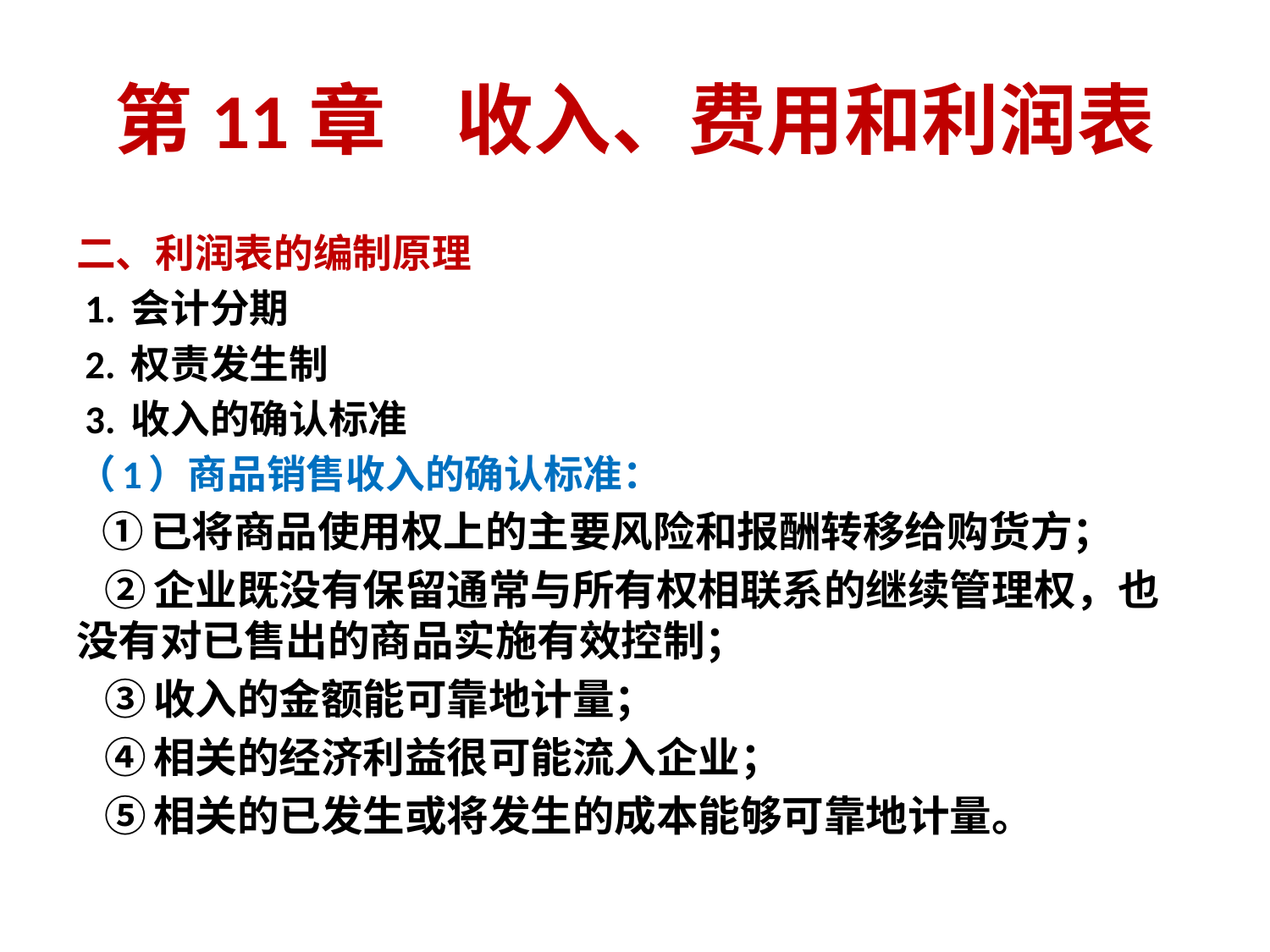

# 第11章    收入、费用和利润表
二、利润表的编制原理
 1. 会计分期
 2. 权责发生制
 3. 收入的确认标准
（1）商品销售收入的确认标准：
   ①已将商品使用权上的主要风险和报酬转移给购货方；
   ②企业既没有保留通常与所有权相联系的继续管理权，也没有对已售出的商品实施有效控制；
   ③收入的金额能可靠地计量；
   ④相关的经济利益很可能流入企业；
   ⑤相关的已发生或将发生的成本能够可靠地计量。